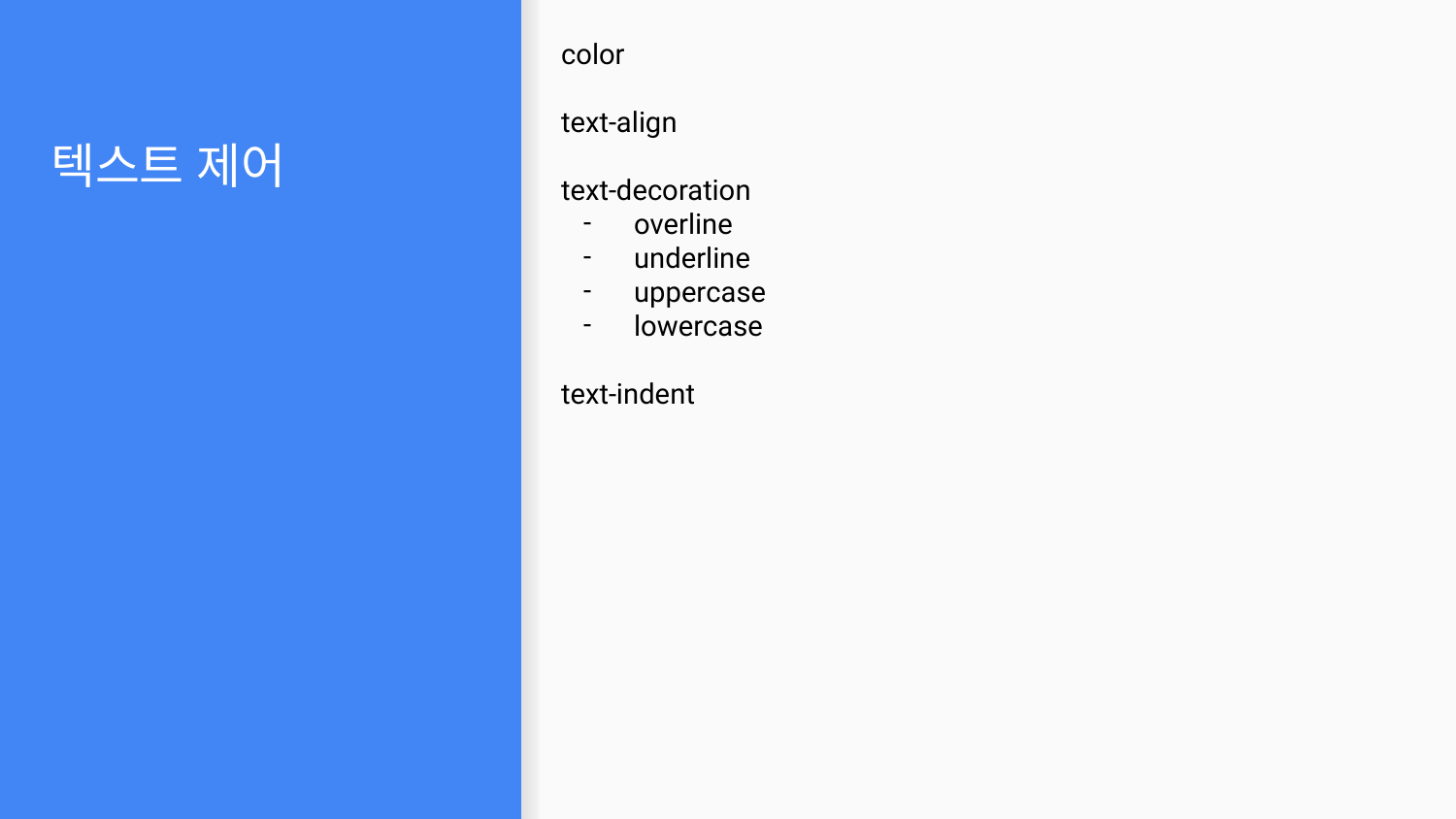

color

text-align

text-decoration
overline
underline
uppercase
lowercase

text-indent
# 텍스트 제어